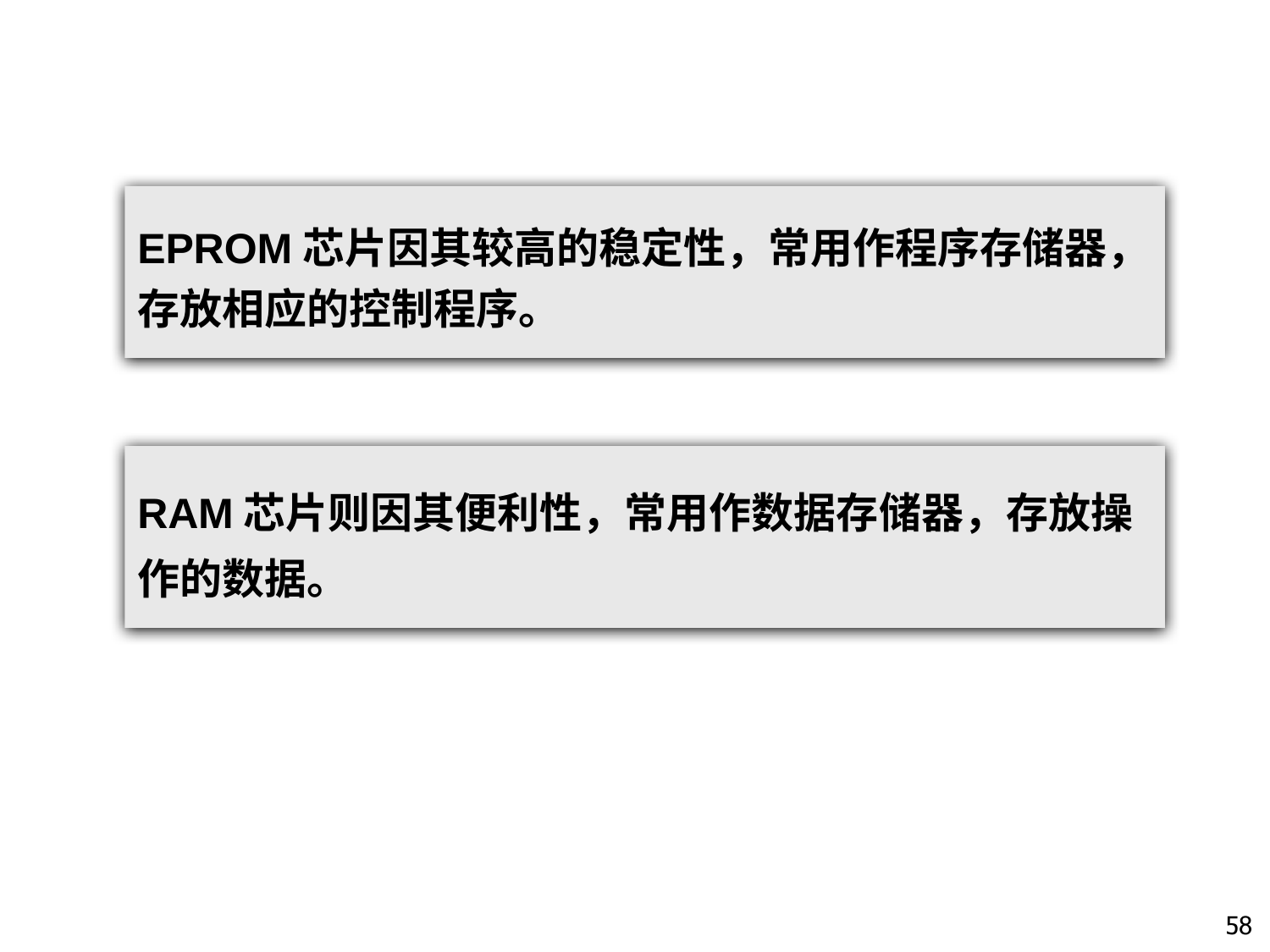

EPROM芯片因其较高的稳定性，常用作程序存储器，存放相应的控制程序。
RAM芯片则因其便利性，常用作数据存储器，存放操作的数据。
58